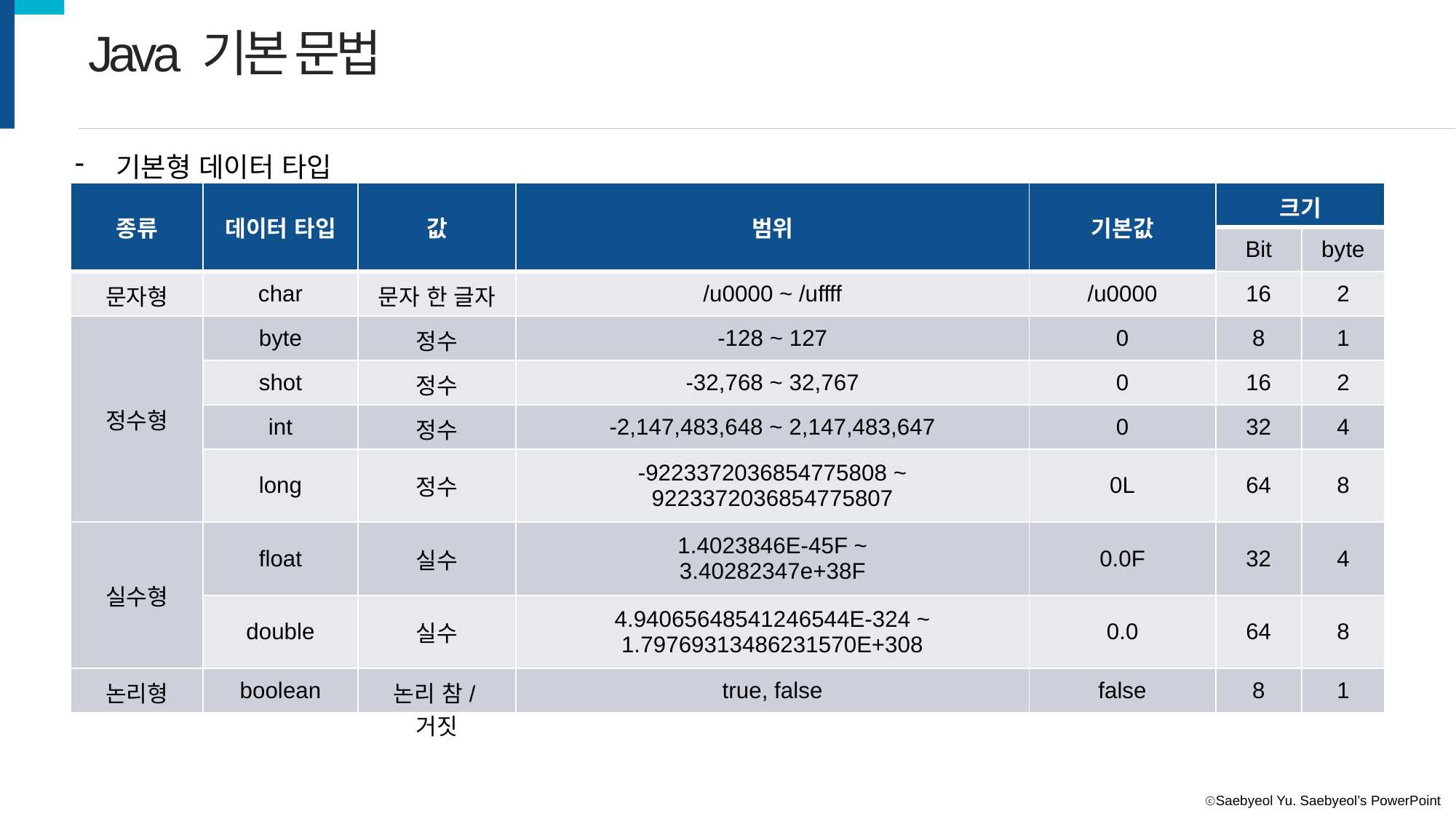

Java 기본 문법
기본형 데이터 타입
| 종류 | 데이터 타입 | 값 | 범위 | 기본값 | 크기 |  |
| --- | --- | --- | --- | --- | --- | --- |
|  |  |  |  |  | Bit | byte |
| 문자형 | char | 문자 한 글자 | /u0000 ~ /uffff | /u0000 | 16 | 2 |
| 정수형 | byte | 정수 | -128 ~ 127 | 0 | 8 | 1 |
|  | shot | 정수 | -32,768 ~ 32,767 | 0 | 16 | 2 |
|  | int | 정수 | -2,147,483,648 ~ 2,147,483,647 | 0 | 32 | 4 |
|  | long | 정수 | -9223372036854775808 ~ 9223372036854775807 | 0L | 64 | 8 |
| 실수형 | float | 실수 | 1.4023846E-45F ~ 3.40282347e+38F | 0.0F | 32 | 4 |
|  | double | 실수 | 4.94065648541246544E-324 ~ 1.79769313486231570E+308 | 0.0 | 64 | 8 |
| 논리형 | boolean | 논리 참/거짓 | true, false | false | 8 | 1 |